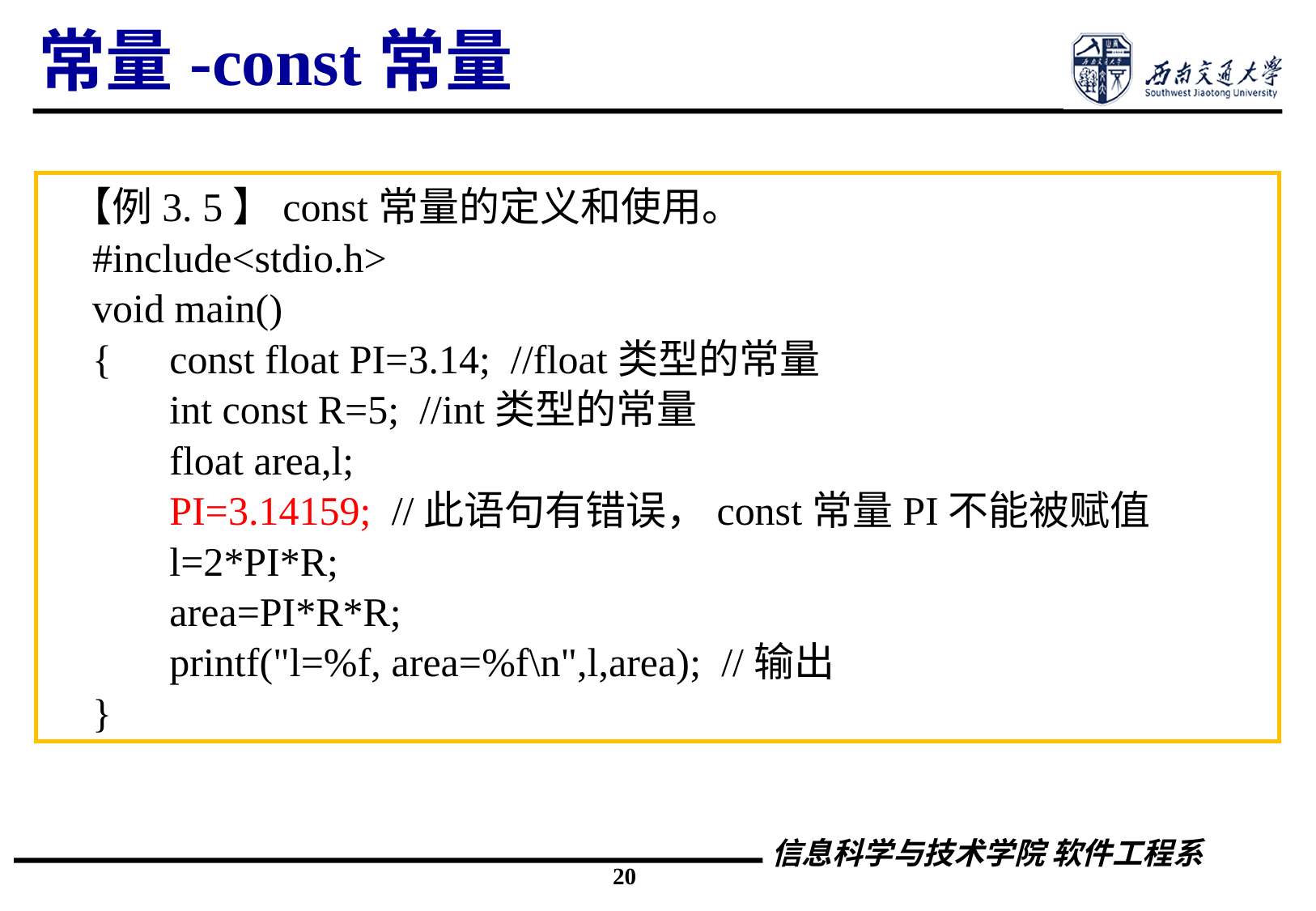

# 常量-const常量
【例3. 5】const常量的定义和使用。
#include<stdio.h>
void main()
{	const float PI=3.14;  //float类型的常量
	int const R=5;  //int类型的常量
	float area,l;
	PI=3.14159;  //此语句有错误，const常量PI不能被赋值
	l=2*PI*R;
	area=PI*R*R;
	printf("l=%f, area=%f\n",l,area);  //输出
}
20